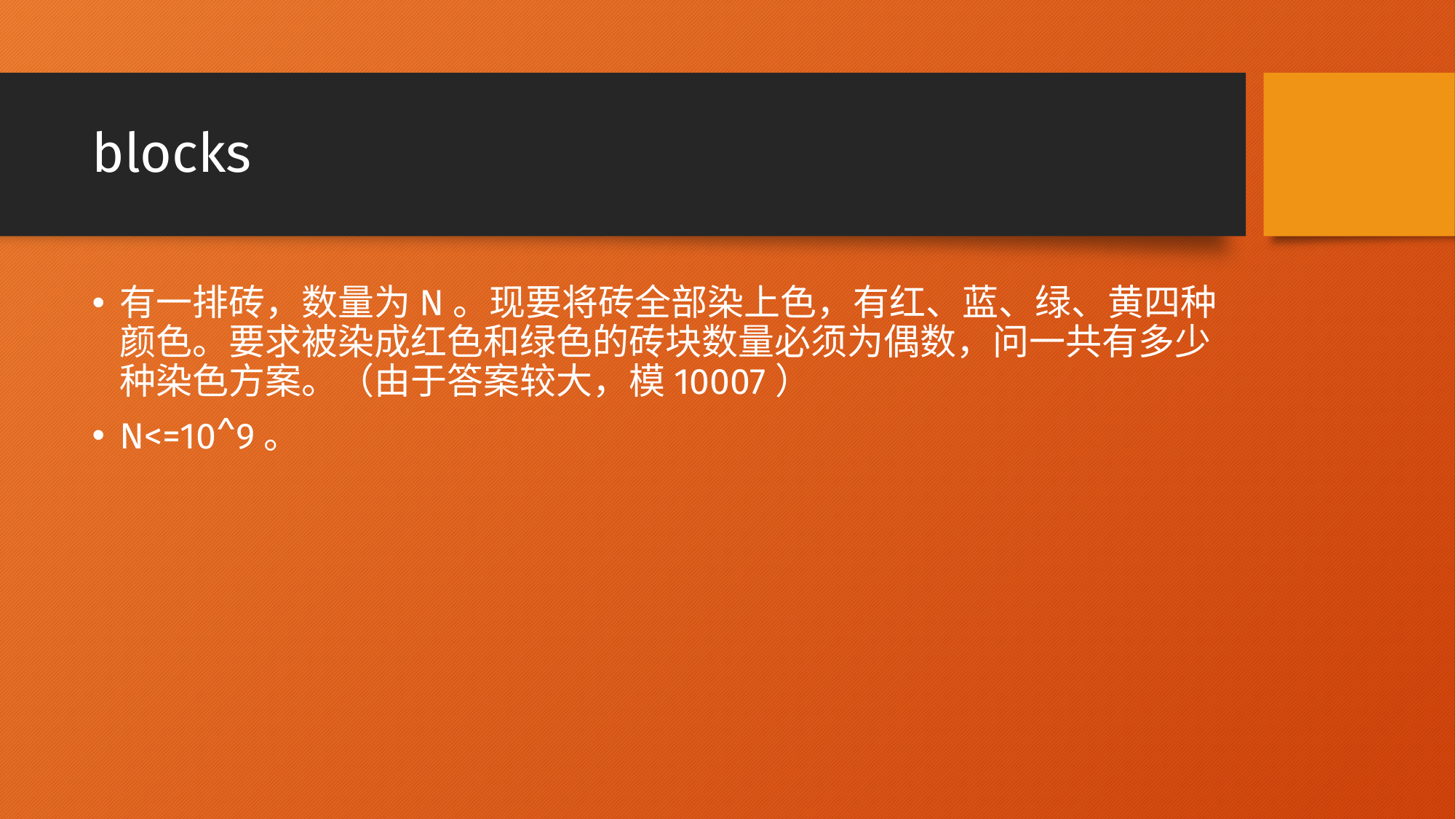

# blocks
有一排砖，数量为N。现要将砖全部染上色，有红、蓝、绿、黄四种颜色。要求被染成红色和绿色的砖块数量必须为偶数，问一共有多少种染色方案。（由于答案较大，模10007）
N<=10^9。